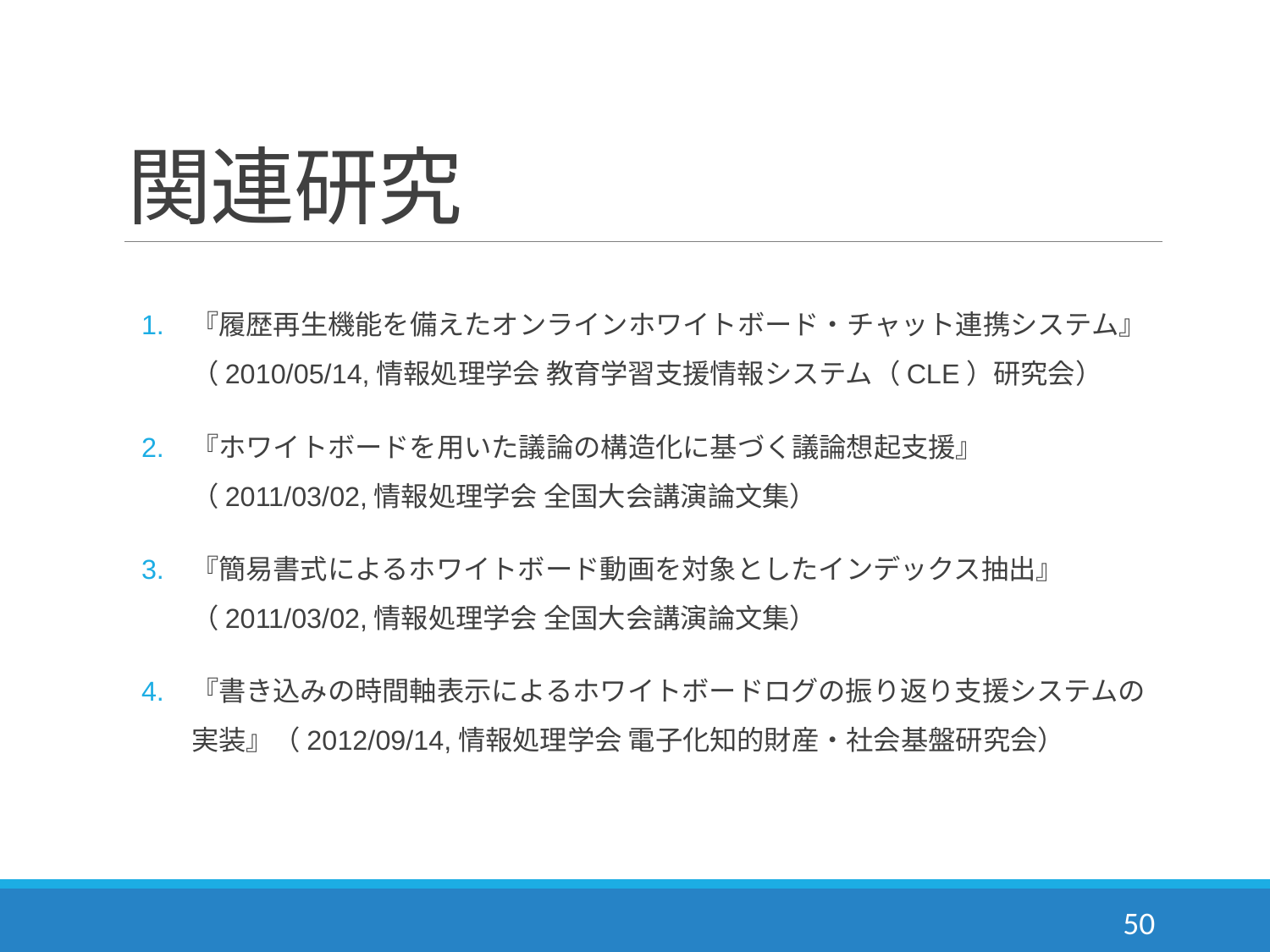

# 関連研究
『履歴再生機能を備えたオンラインホワイトボード・チャット連携システム』（2010/05/14,情報処理学会 教育学習支援情報システム（CLE）研究会）
『ホワイトボードを用いた議論の構造化に基づく議論想起支援』
（2011/03/02,情報処理学会 全国大会講演論文集）
『簡易書式によるホワイトボード動画を対象としたインデックス抽出』（2011/03/02,情報処理学会 全国大会講演論文集）
『書き込みの時間軸表示によるホワイトボードログの振り返り支援システムの実装』（2012/09/14,情報処理学会 電子化知的財産・社会基盤研究会）

50